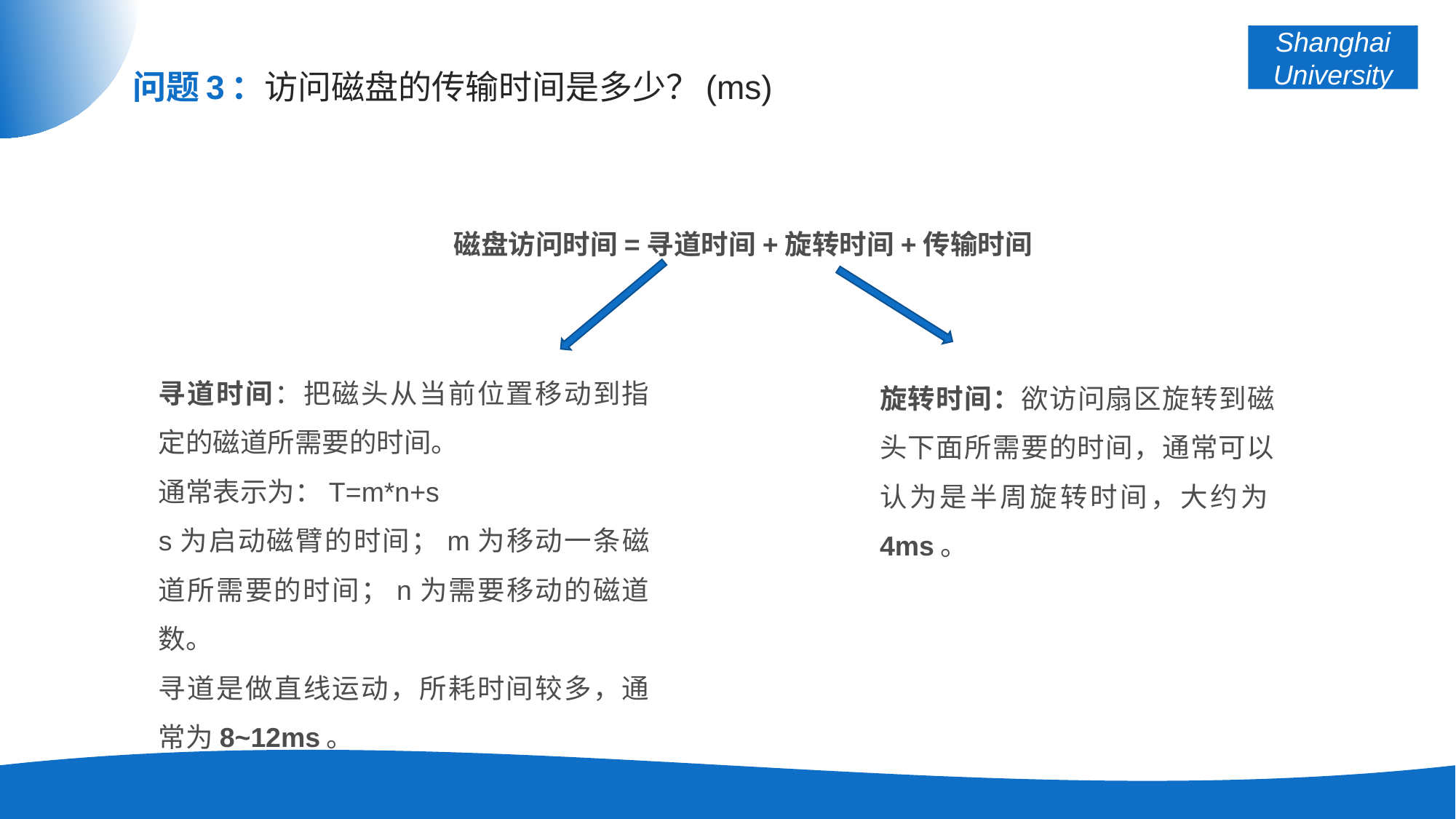

# 问题3：访问磁盘的传输时间是多少？(ms)
磁盘访问时间=寻道时间+旋转时间+传输时间

寻道时间：把磁头从当前位置移动到指定的磁道所需要的时间。
通常表示为：T=m*n+s
s为启动磁臂的时间；m为移动一条磁道所需要的时间；n为需要移动的磁道数。
寻道是做直线运动，所耗时间较多，通常为8~12ms。

旋转时间：欲访问扇区旋转到磁头下面所需要的时间，通常可以认为是半周旋转时间，大约为4ms。